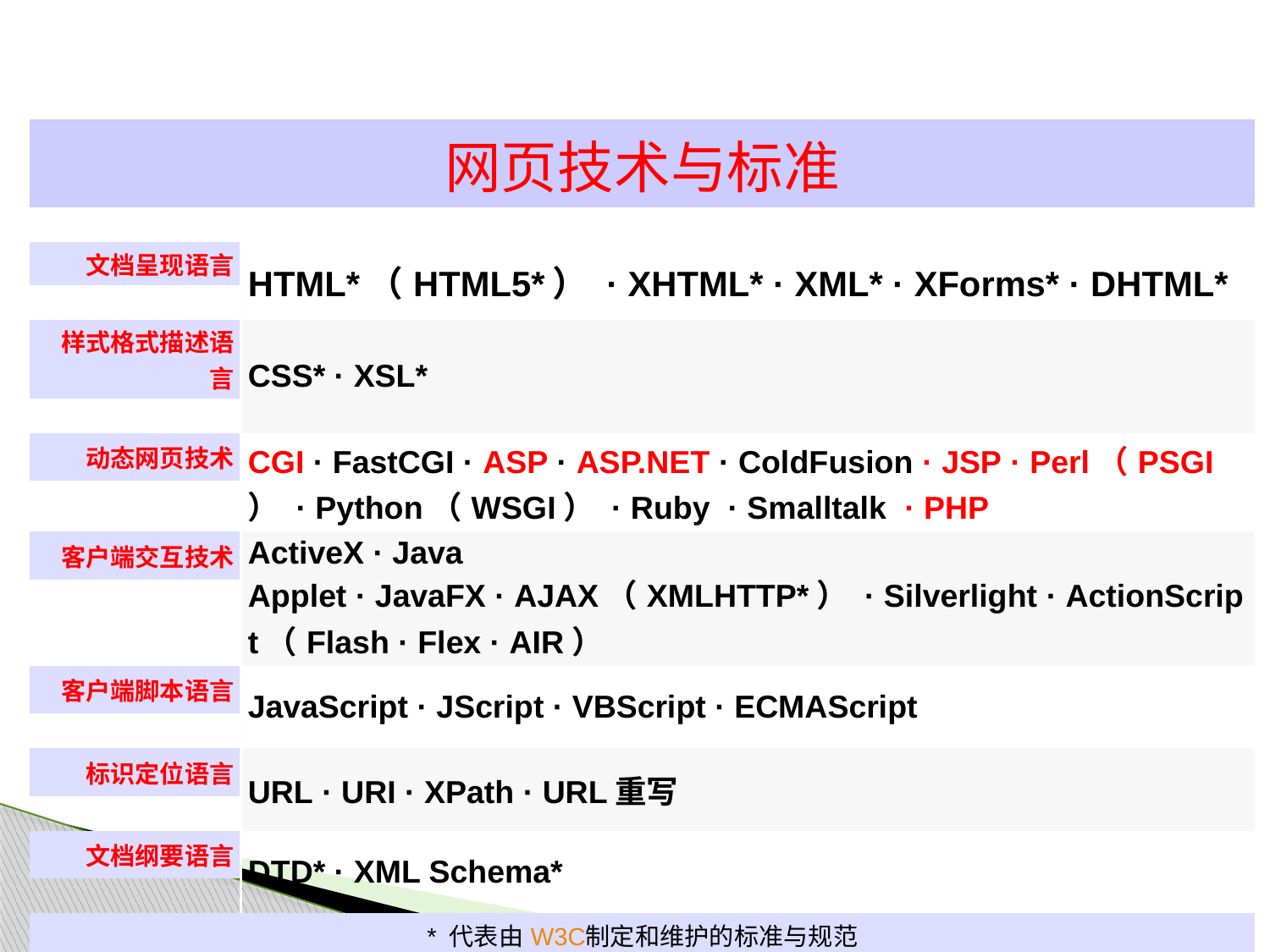

| 网页技术与标准 |  |
| --- | --- |
|  |  |
| 文档呈现语言 | HTML\*（HTML5\*） · XHTML\* · XML\* · XForms\* · DHTML\* |
|  |  |
| 样式格式描述语言 | CSS\* · XSL\* |
|  |  |
| 动态网页技术 | CGI · FastCGI · ASP · ASP.NET · ColdFusion · JSP · Perl（PSGI） · Python（WSGI） · Ruby  · Smalltalk  · PHP |
|  |  |
| 客户端交互技术 | ActiveX · Java Applet · JavaFX · AJAX（XMLHTTP\*） · Silverlight · ActionScript（Flash · Flex · AIR） |
|  |  |
| 客户端脚本语言 | JavaScript · JScript · VBScript · ECMAScript |
|  |  |
| 标识定位语言 | URL · URI · XPath · URL重写 |
|  |  |
| 文档纲要语言 | DTD\* · XML Schema\* |
|  |  |
| \* 代表由W3C制定和维护的标准与规范 |  |